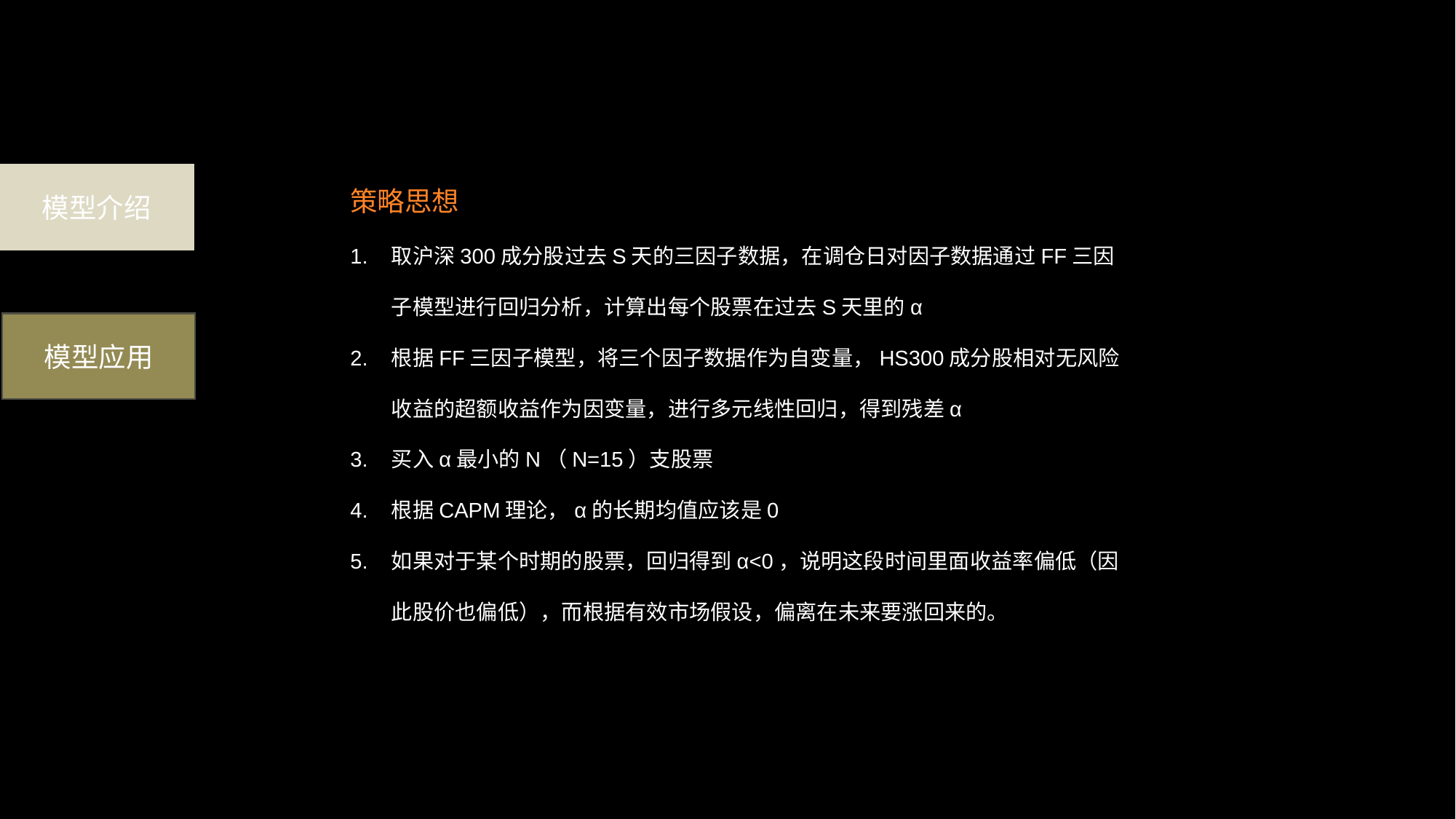

策略思想
取沪深300成分股过去S天的三因子数据，在调仓日对因子数据通过FF三因子模型进行回归分析，计算出每个股票在过去S天里的α
根据FF三因子模型，将三个因子数据作为自变量，HS300成分股相对无风险收益的超额收益作为因变量，进行多元线性回归，得到残差α
买入α最小的N（N=15）支股票
根据CAPM理论，α的长期均值应该是0
如果对于某个时期的股票，回归得到α<0，说明这段时间里面收益率偏低（因此股价也偏低），而根据有效市场假设，偏离在未来要涨回来的。
模型介绍
模型应用